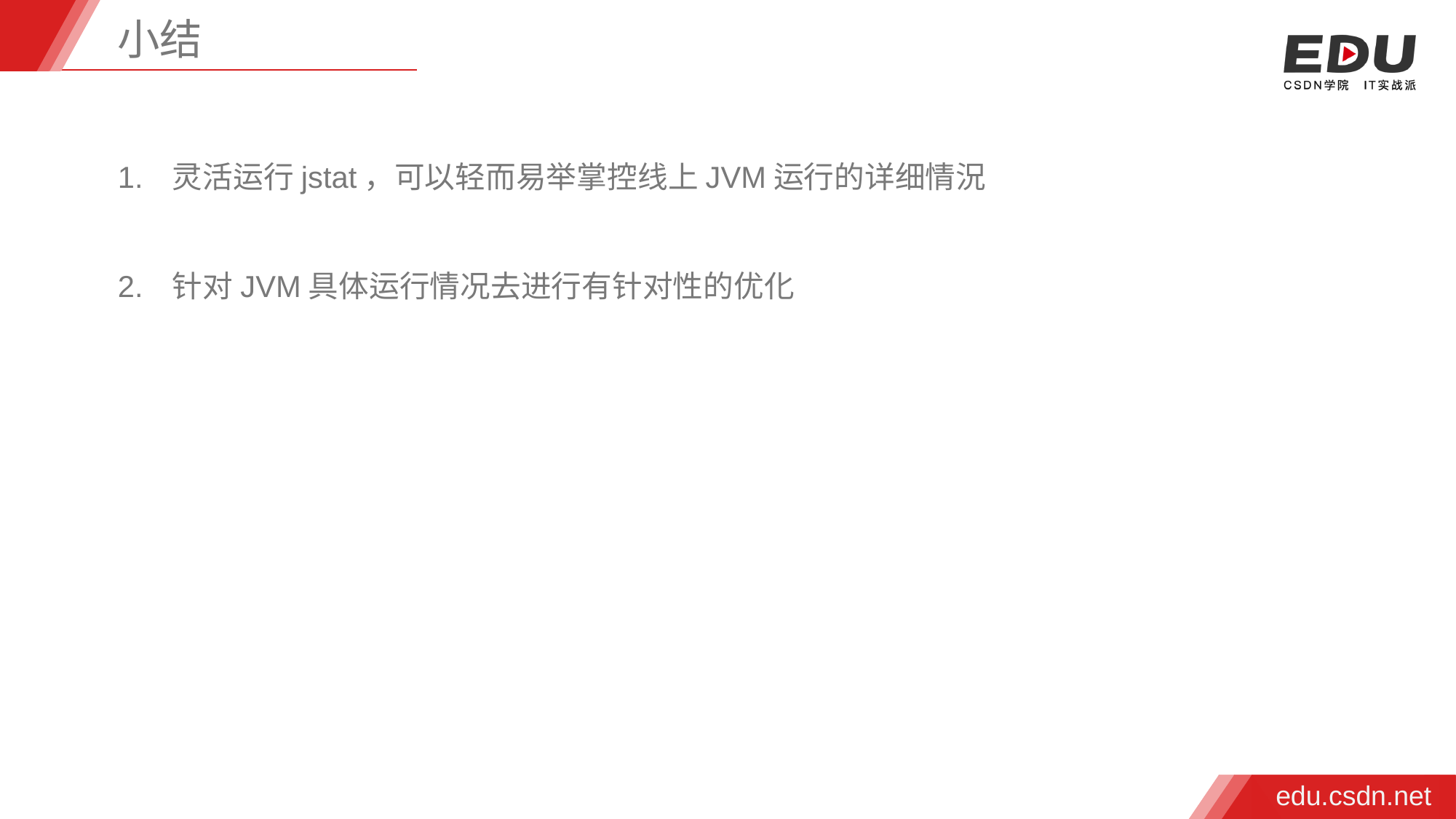

小结
灵活运行jstat，可以轻而易举掌控线上JVM运行的详细情況

针对JVM具体运行情况去进行有针对性的优化
edu.csdn.net